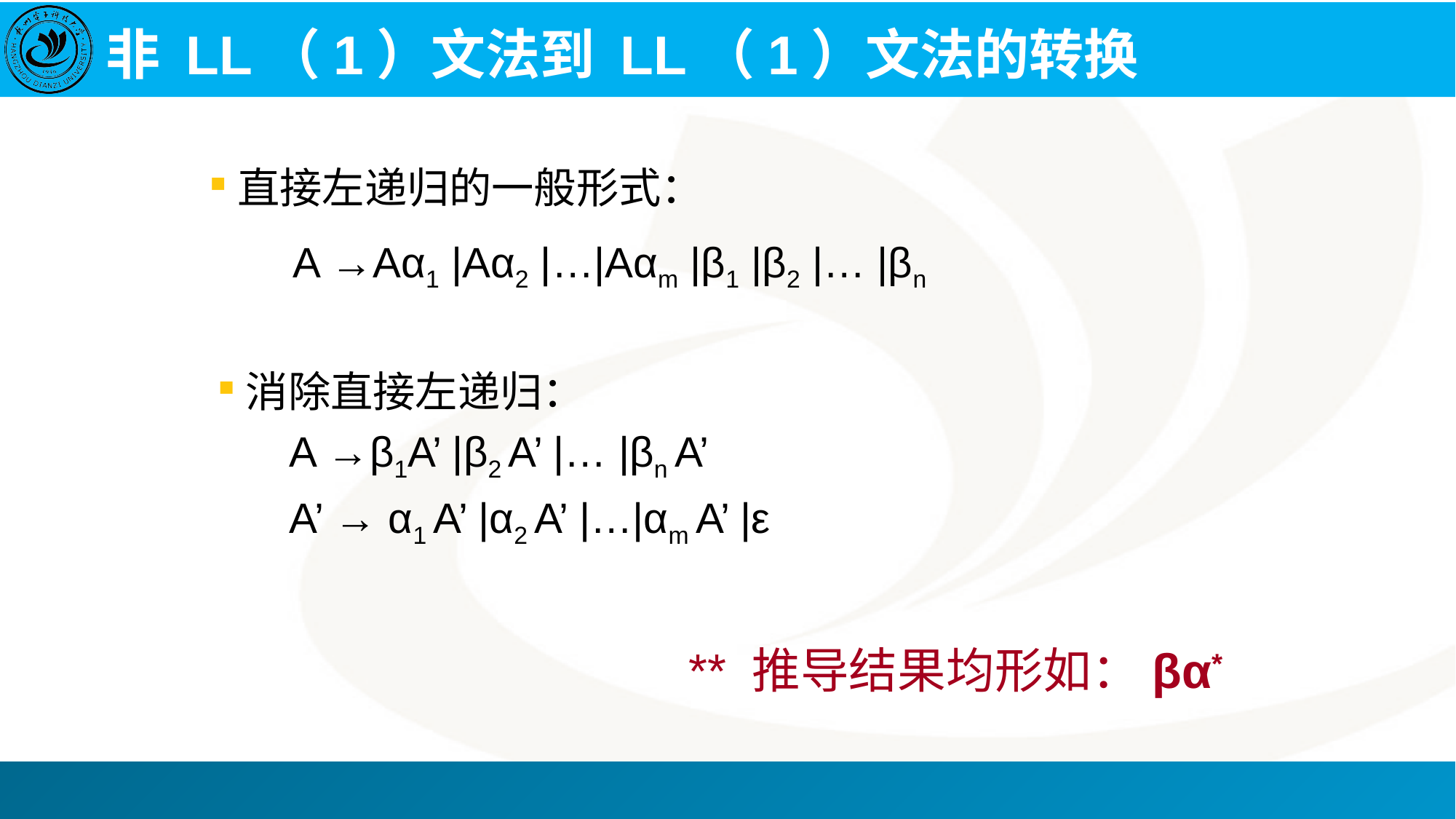

# 非 LL（1）文法到 LL（1）文法的转换
直接左递归的一般形式：
       A →Aα1 |Aα2 |…|Aαm |β1 |β2 |… |βn
消除直接左递归：
      A →β1A’ |β2 A’ |… |βn A’
      A’ → α1 A’ |α2 A’ |…|αm A’ |ε
** 推导结果均形如：βα*
48